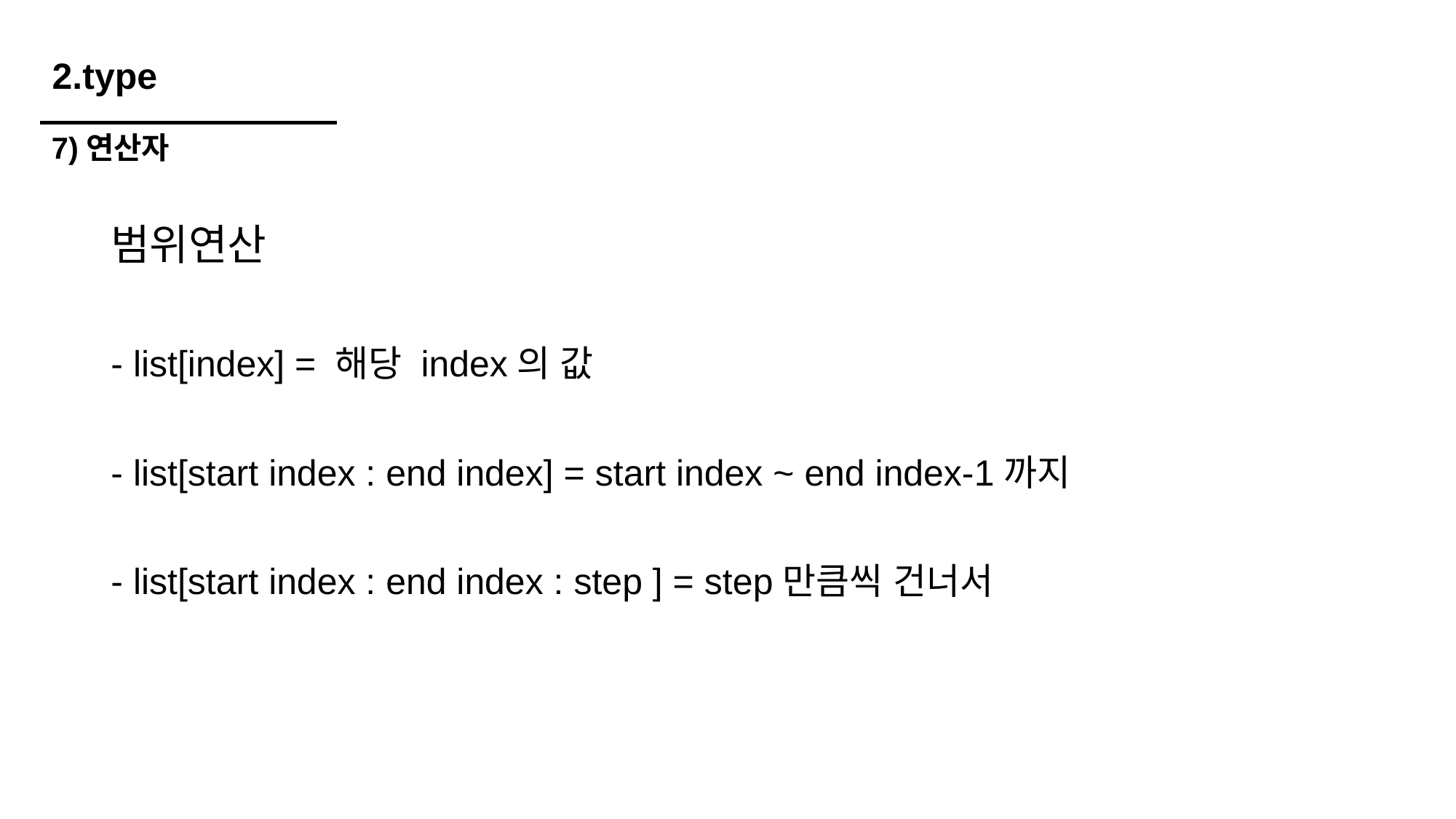

# 2.type
7)연산자
범위연산

- list[index] = 해당 index의 값

- list[start index : end index] = start index ~ end index-1까지

- list[start index : end index : step ] = step만큼씩 건너서